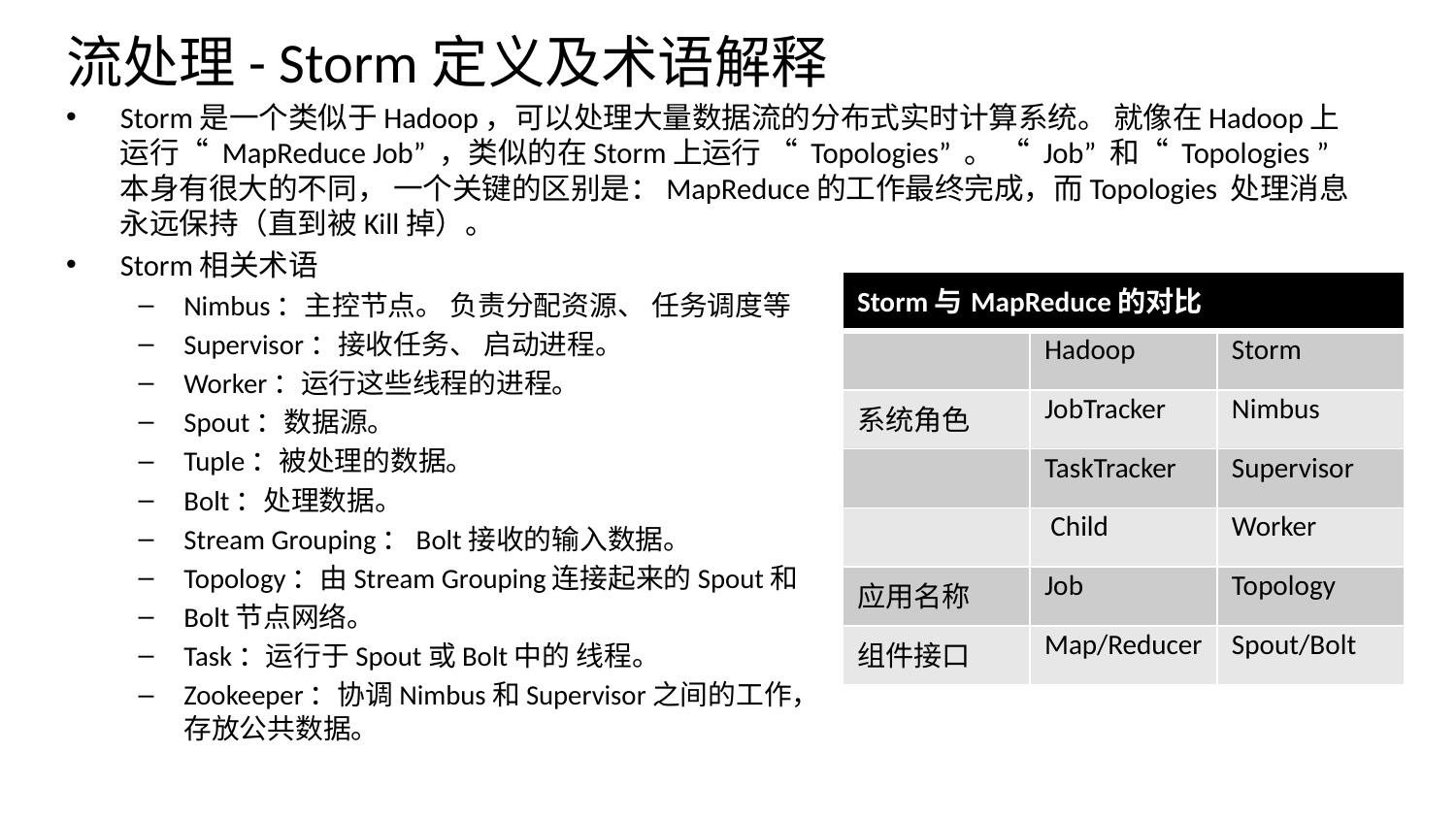

# 流处理- Storm定义及术语解释
Storm是一个类似于Hadoop，可以处理大量数据流的分布式实时计算系统。 就像在Hadoop上运行“ MapReduce Job” ，类似的在Storm上运行 “ Topologies” 。 “ Job” 和“ Topologies ” 本身有很大的不同， 一个关键的区别是：MapReduce的工作最终完成，而Topologies 处理消息永远保持（直到被Kill掉）。
Storm相关术语
Nimbus：主控节点。 负责分配资源、 任务调度等
Supervisor：接收任务、 启动进程。
Worker：运行这些线程的进程。
Spout：数据源。
Tuple：被处理的数据。
Bolt：处理数据。
Stream Grouping：Bolt接收的输入数据。
Topology：由Stream Grouping连接起来的Spout和
Bolt节点网络。
Task：运行于Spout或Bolt中的 线程。
Zookeeper：协调Nimbus和Supervisor之间的工作，
存放公共数据。
| Storm与MapReduce的对比 |  |  |
| --- | --- | --- |
|  | Hadoop | Storm |
| 系统角色 | JobTracker | Nimbus |
|  | TaskTracker | Supervisor |
|  | Child | Worker |
| 应用名称 | Job | Topology |
| 组件接口 | Map/Reducer | Spout/Bolt |